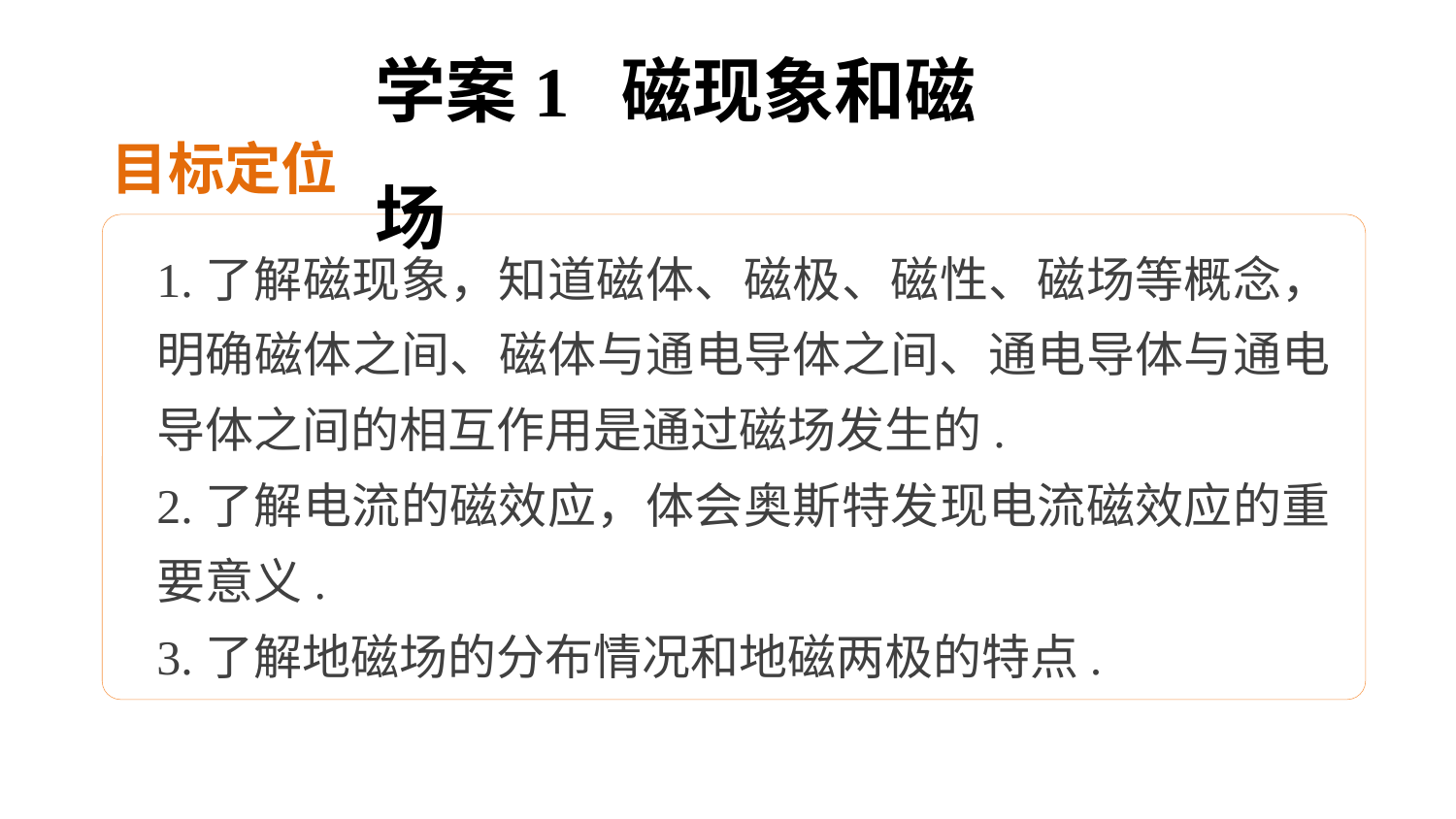

学案1  磁现象和磁场

目标定位

1.了解磁现象，知道磁体、磁极、磁性、磁场等概念，明确磁体之间、磁体与通电导体之间、通电导体与通电导体之间的相互作用是通过磁场发生的.
2.了解电流的磁效应，体会奥斯特发现电流磁效应的重要意义.
3.了解地磁场的分布情况和地磁两极的特点.